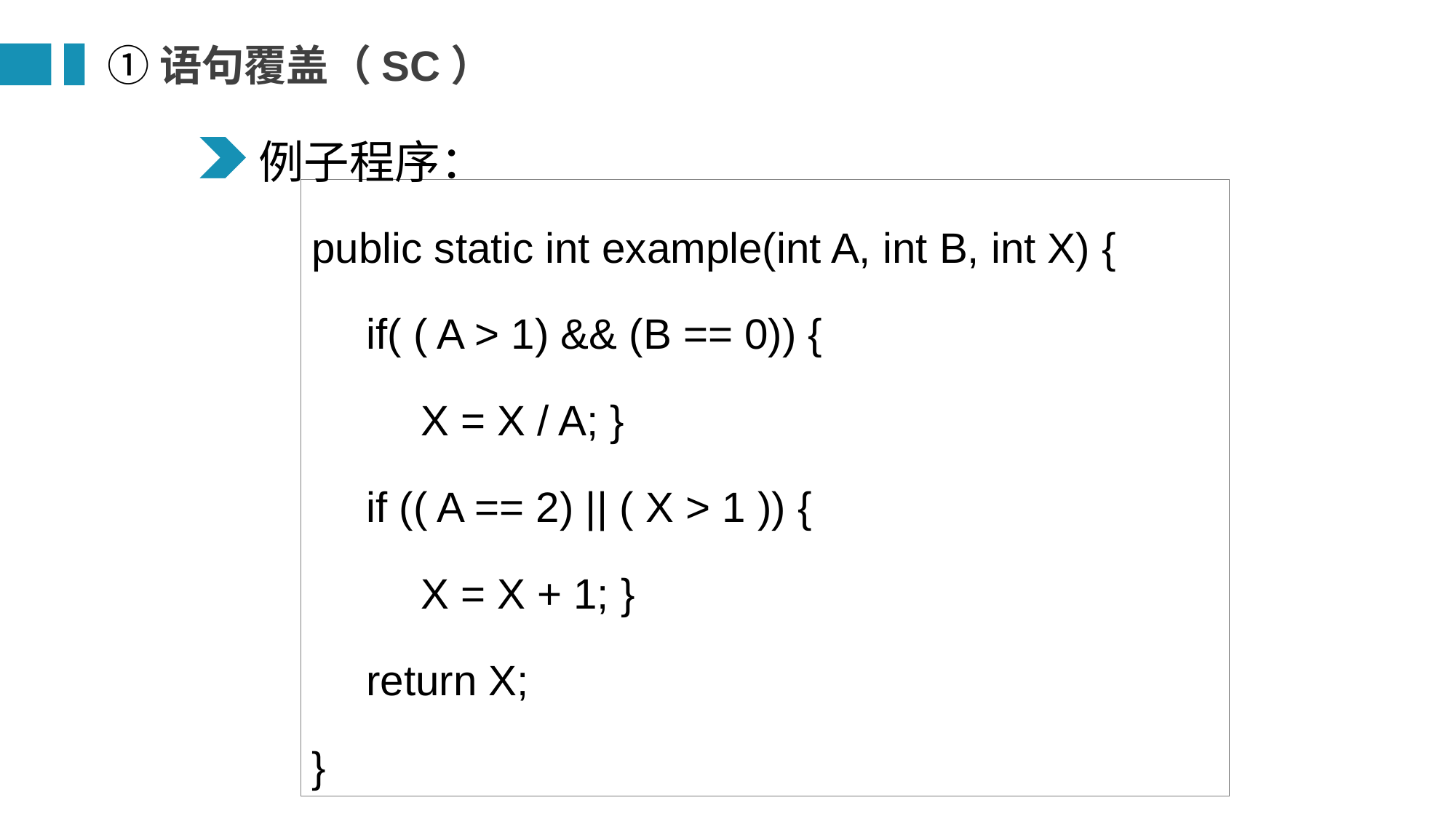

①语句覆盖（SC）

例子程序：

public static int example(int A, int B, int X) {
if( ( A > 1) && (B == 0)) {
X = X / A; }
if (( A == 2) || ( X > 1 )) {
X = X + 1; }
return X;
}
48